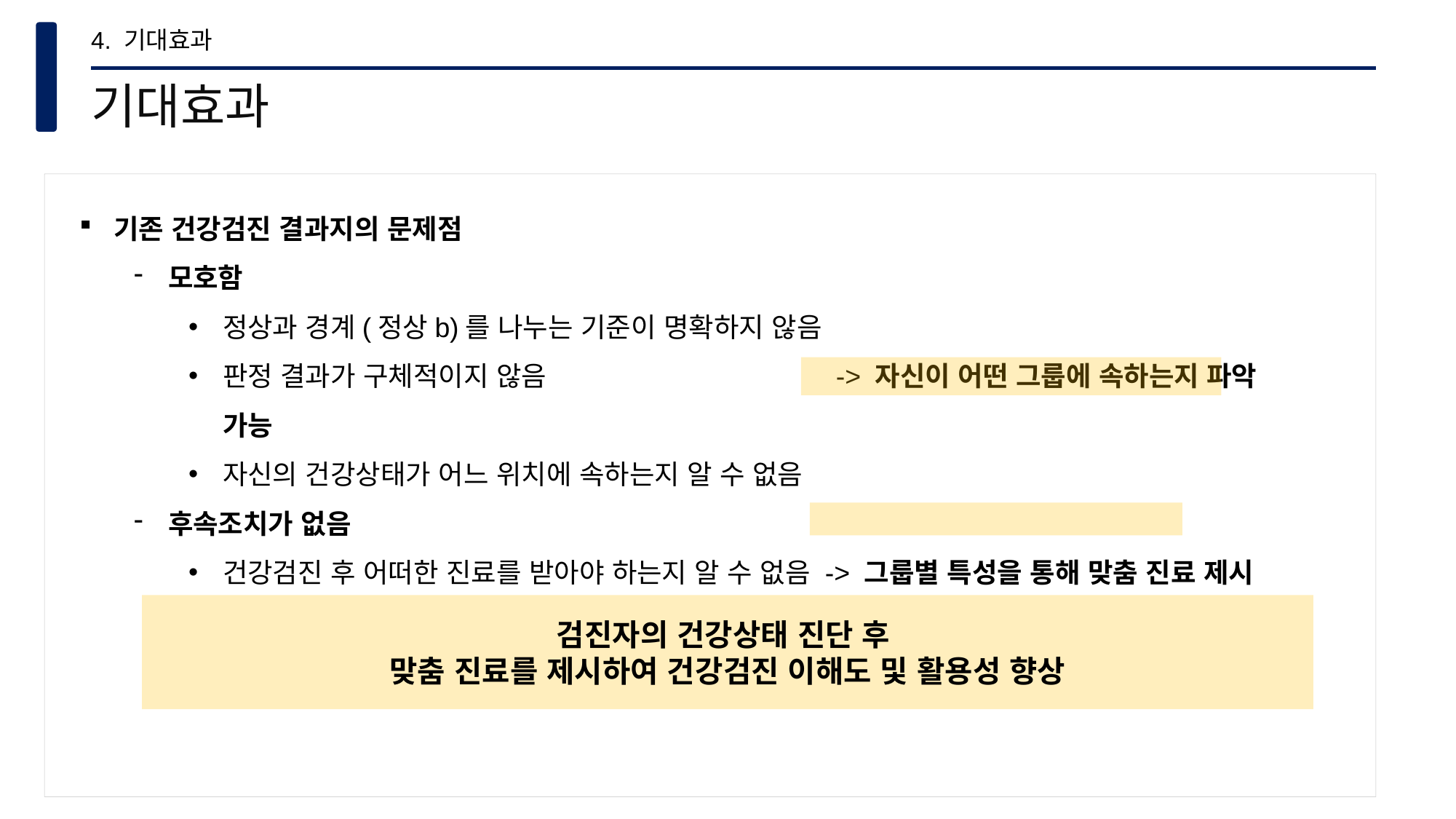

4. 기대효과

기대효과

기존 건강검진 결과지의 문제점
모호함
정상과 경계(정상b)를 나누는 기준이 명확하지 않음
판정 결과가 구체적이지 않음                                     -> 자신이 어떤 그룹에 속하는지 파악 가능
자신의 건강상태가 어느 위치에 속하는지 알 수 없음
후속조치가 없음
건강검진 후 어떠한 진료를 받아야 하는지 알 수 없음 -> 그룹별 특성을 통해 맞춤 진료 제시

검진자의 건강상태 진단 후
맞춤 진료를 제시하여 건강검진 이해도 및 활용성 향상